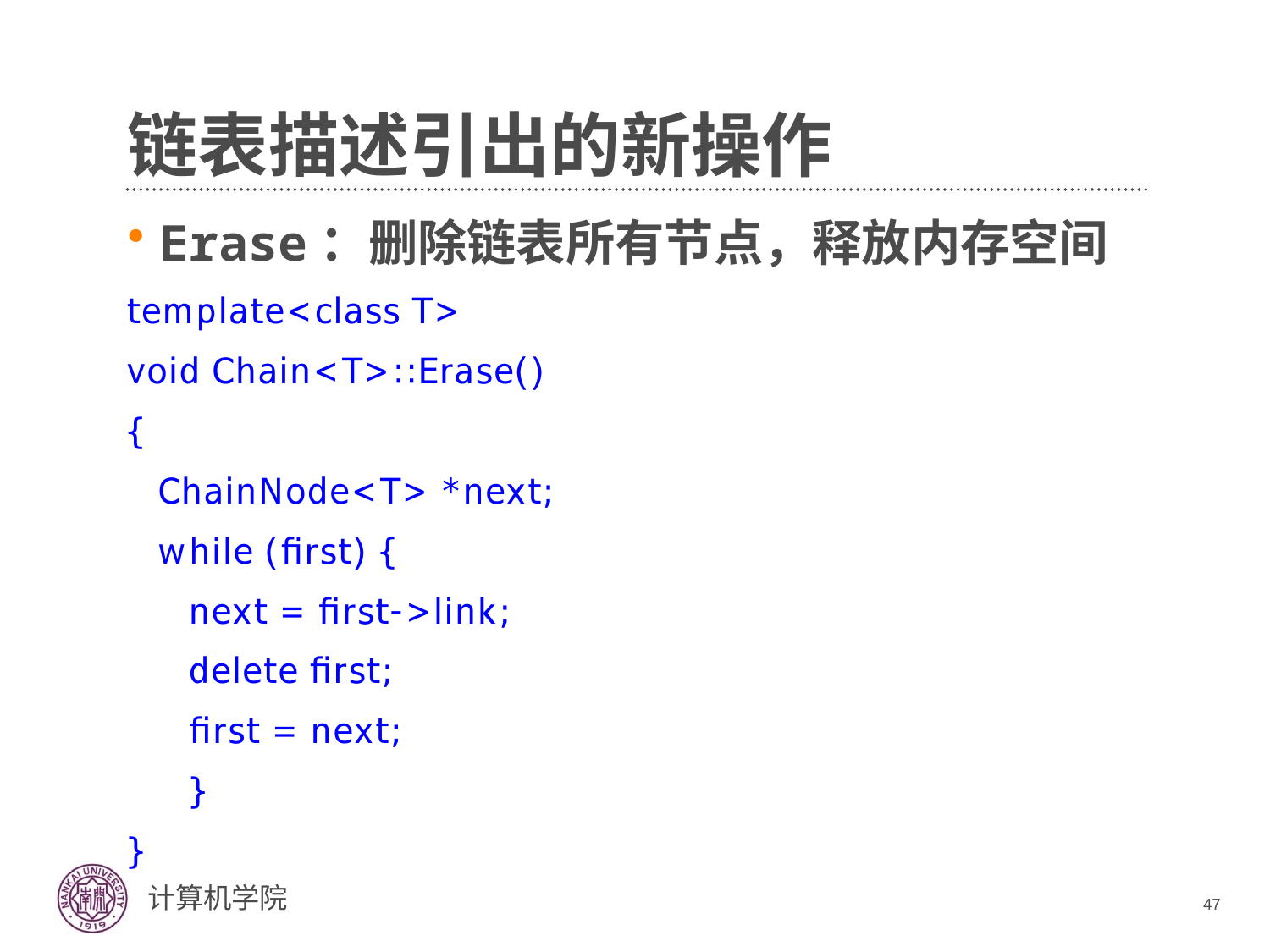

# 链表描述引出的新操作
Erase：删除链表所有节点，释放内存空间
template<class T>
void Chain<T>::Erase()
{
   ChainNode<T> *next;
   while (first) {
      next = first->link;
      delete first;
      first = next;
      }
}
47